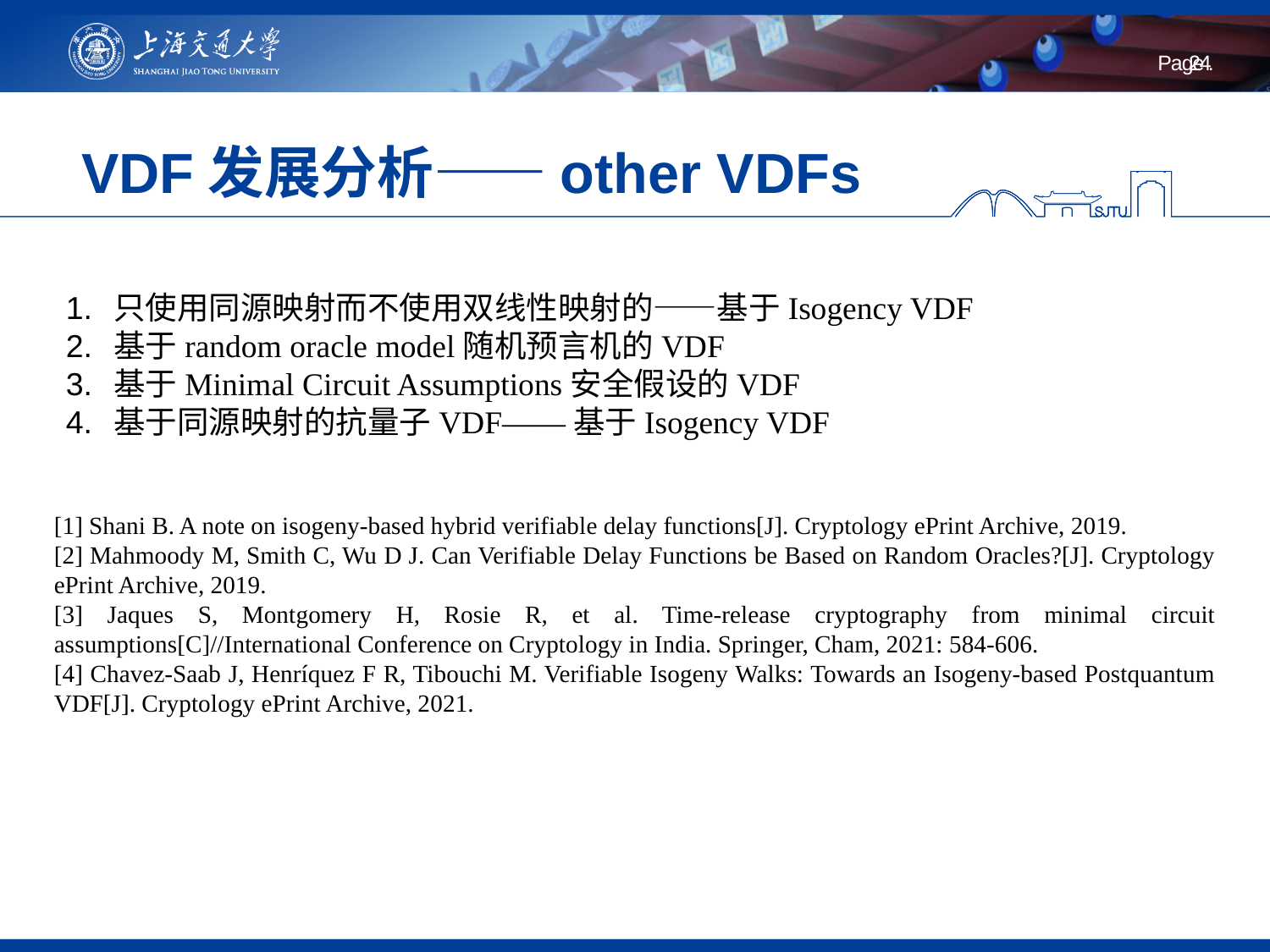

# VDF发展分析——other VDFs
只使用同源映射而不使用双线性映射的——基于Isogency VDF
基于random oracle model随机预言机的VDF
基于Minimal Circuit Assumptions安全假设的VDF
基于同源映射的抗量子VDF——基于Isogency VDF
[1] Shani B. A note on isogeny-based hybrid verifiable delay functions[J]. Cryptology ePrint Archive, 2019.
[2] Mahmoody M, Smith C, Wu D J. Can Verifiable Delay Functions be Based on Random Oracles?[J]. Cryptology ePrint Archive, 2019.
[3] Jaques S, Montgomery H, Rosie R, et al. Time-release cryptography from minimal circuit assumptions[C]//International Conference on Cryptology in India. Springer, Cham, 2021: 584-606.
[4] Chavez-Saab J, Henríquez F R, Tibouchi M. Verifiable Isogeny Walks: Towards an Isogeny-based Postquantum VDF[J]. Cryptology ePrint Archive, 2021.